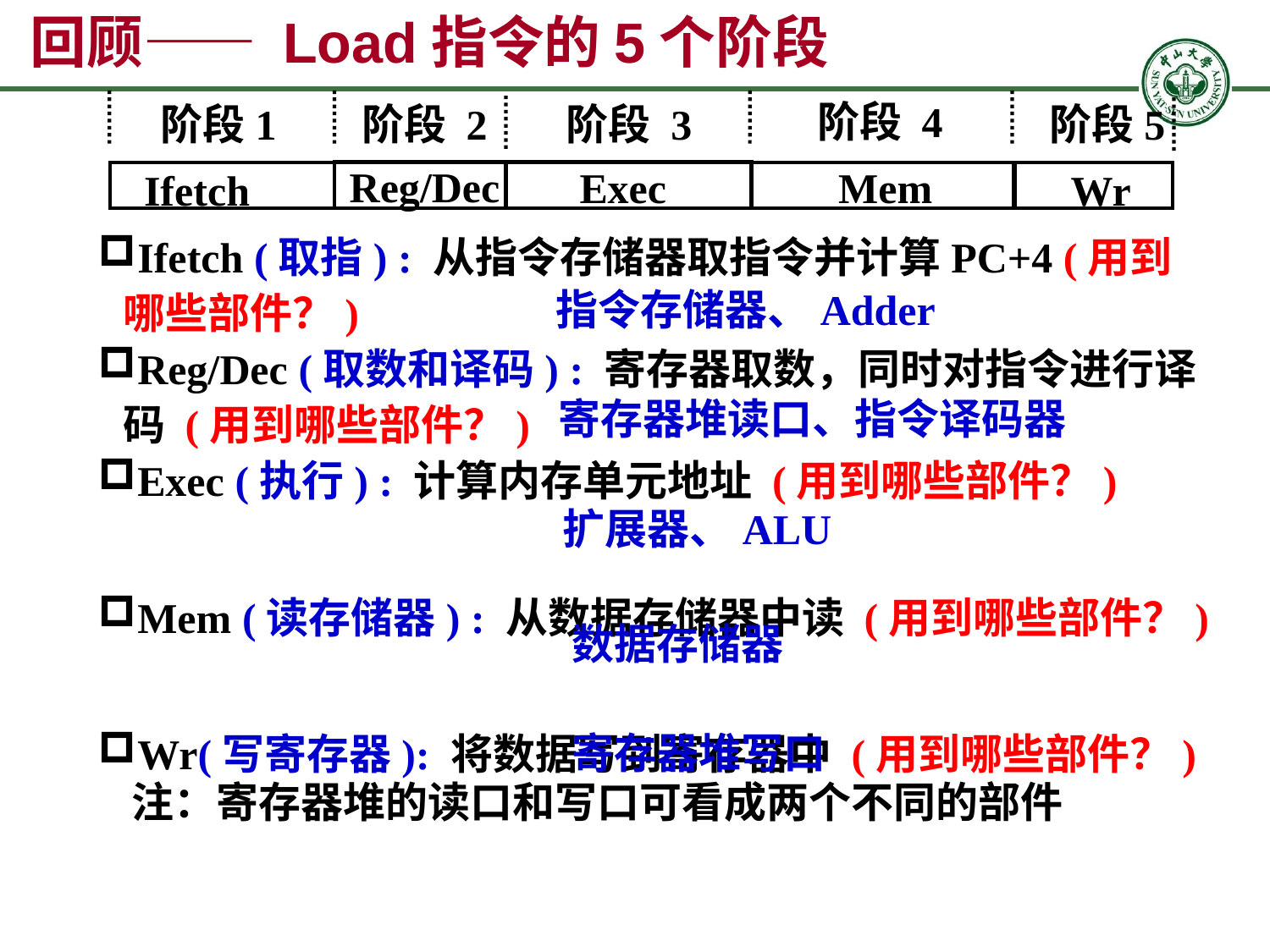

# 回顾—— Load指令的5个阶段
阶段 4

阶段1
阶段 2
阶段 3
阶段5

Reg/Dec

Exec
Mem
Ifetch

Wr

Ifetch (取指) : 从指令存储器取指令并计算PC+4 (用到哪些部件？)
Reg/Dec (取数和译码) : 寄存器取数，同时对指令进行译码 (用到哪些部件？)
Exec (执行) : 计算内存单元地址 (用到哪些部件？)

Mem (读存储器) : 从数据存储器中读 (用到哪些部件？)

Wr(写寄存器): 将数据写到寄存器中 (用到哪些部件？)

指令存储器、Adder
寄存器堆读口、指令译码器
扩展器、ALU
数据存储器
寄存器堆写口
注：寄存器堆的读口和写口可看成两个不同的部件